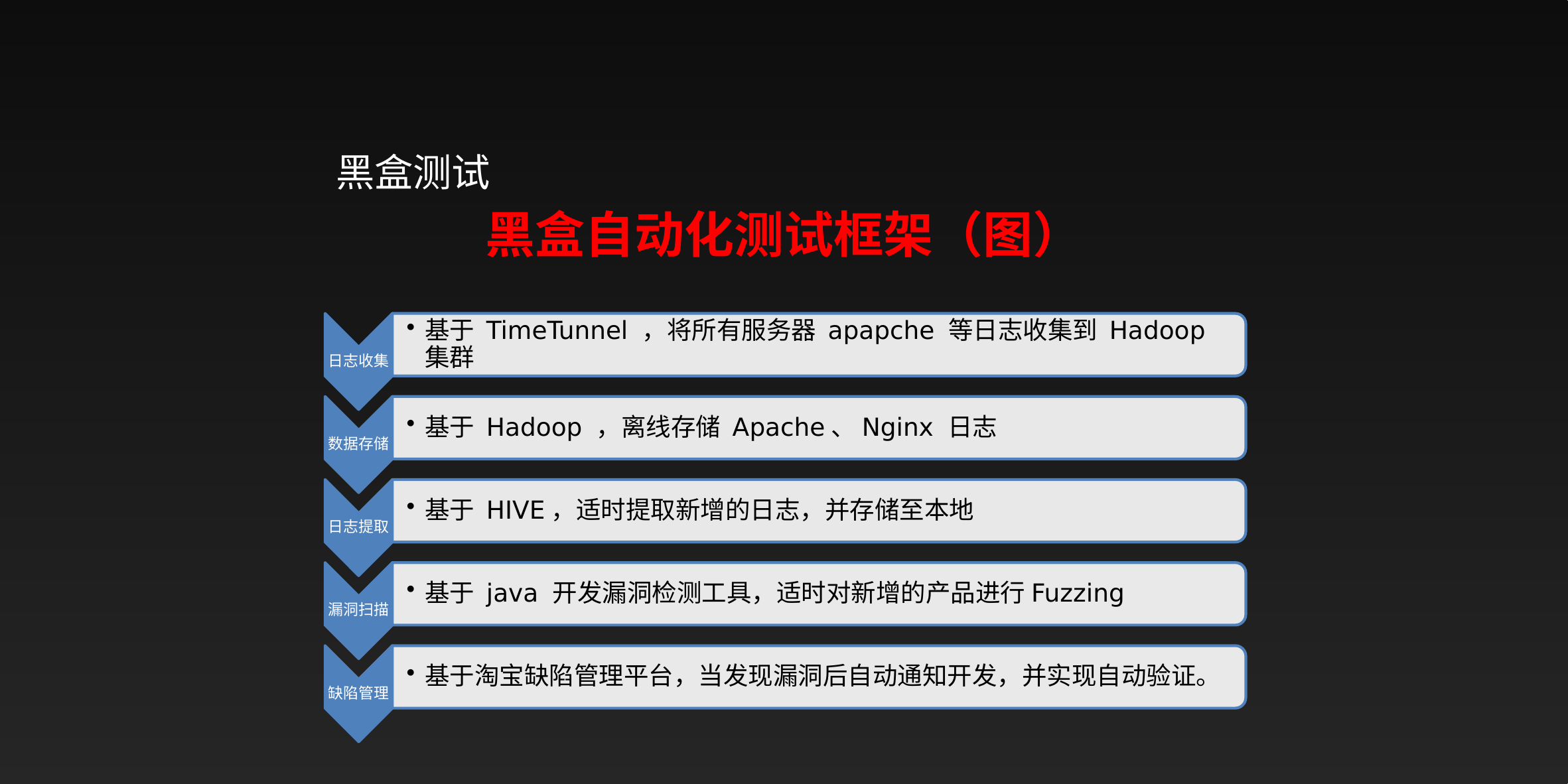

黑盒测试
黑盒自动化测试框架（图）
日志收集
基于 TimeTunnel ，将所有服务器 apapche 等日志收集到 Hadoop 集群
数据存储
基于 Hadoop ，离线存储 Apache、Nginx 日志
日志提取
基于 HIVE，适时提取新增的日志，并存储至本地
漏洞扫描
基于 java 开发漏洞检测工具，适时对新增的产品进行Fuzzing
缺陷管理
基于淘宝缺陷管理平台，当发现漏洞后自动通知开发，并实现自动验证。